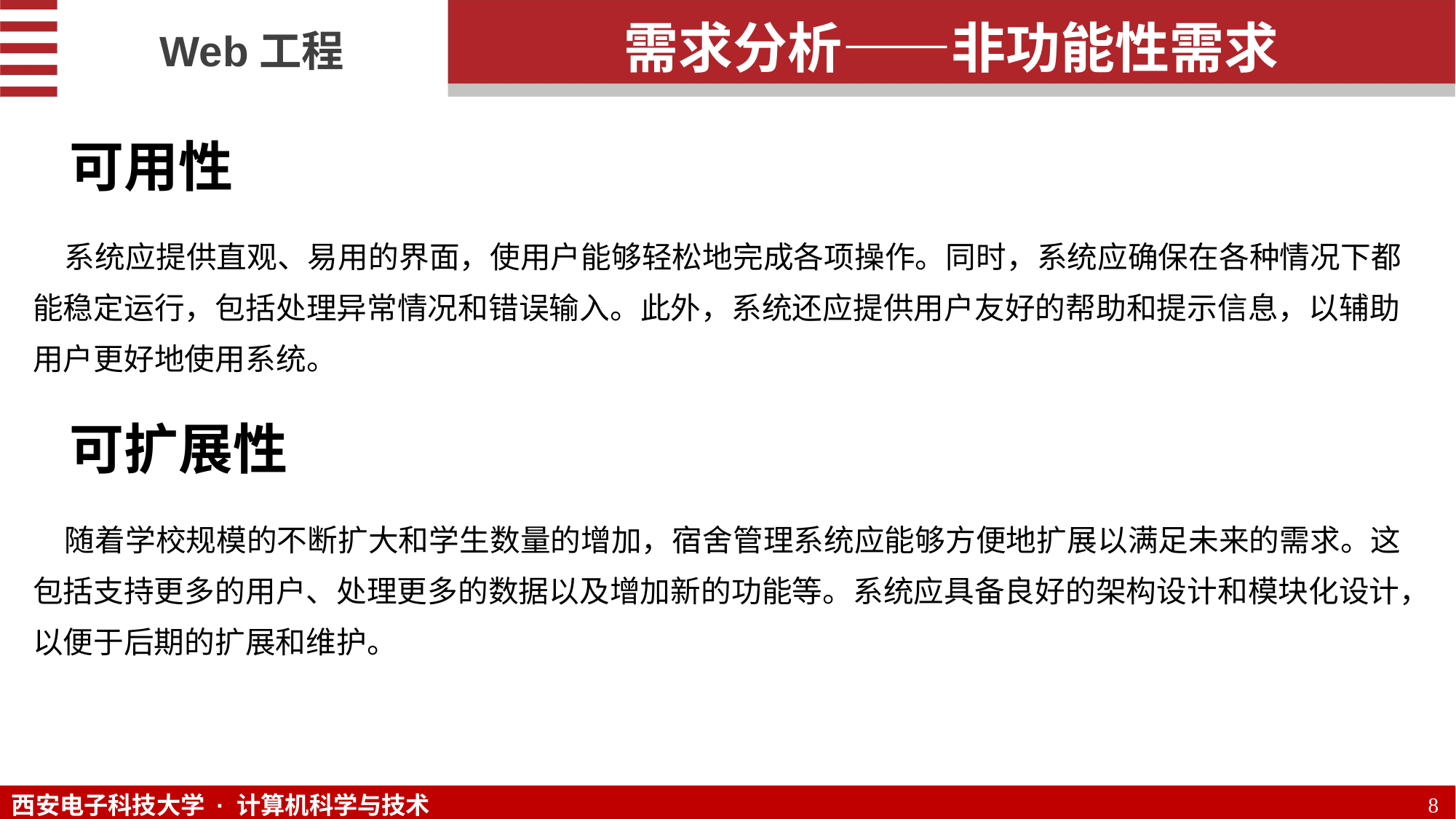

需求分析——非功能性需求
可用性
系统应提供直观、易用的界面，使用户能够轻松地完成各项操作。同时，系统应确保在各种情况下都能稳定运行，包括处理异常情况和错误输入。此外，系统还应提供用户友好的帮助和提示信息，以辅助用户更好地使用系统。
可扩展性
随着学校规模的不断扩大和学生数量的增加，宿舍管理系统应能够方便地扩展以满足未来的需求。这包括支持更多的用户、处理更多的数据以及增加新的功能等。系统应具备良好的架构设计和模块化设计，以便于后期的扩展和维护。
8